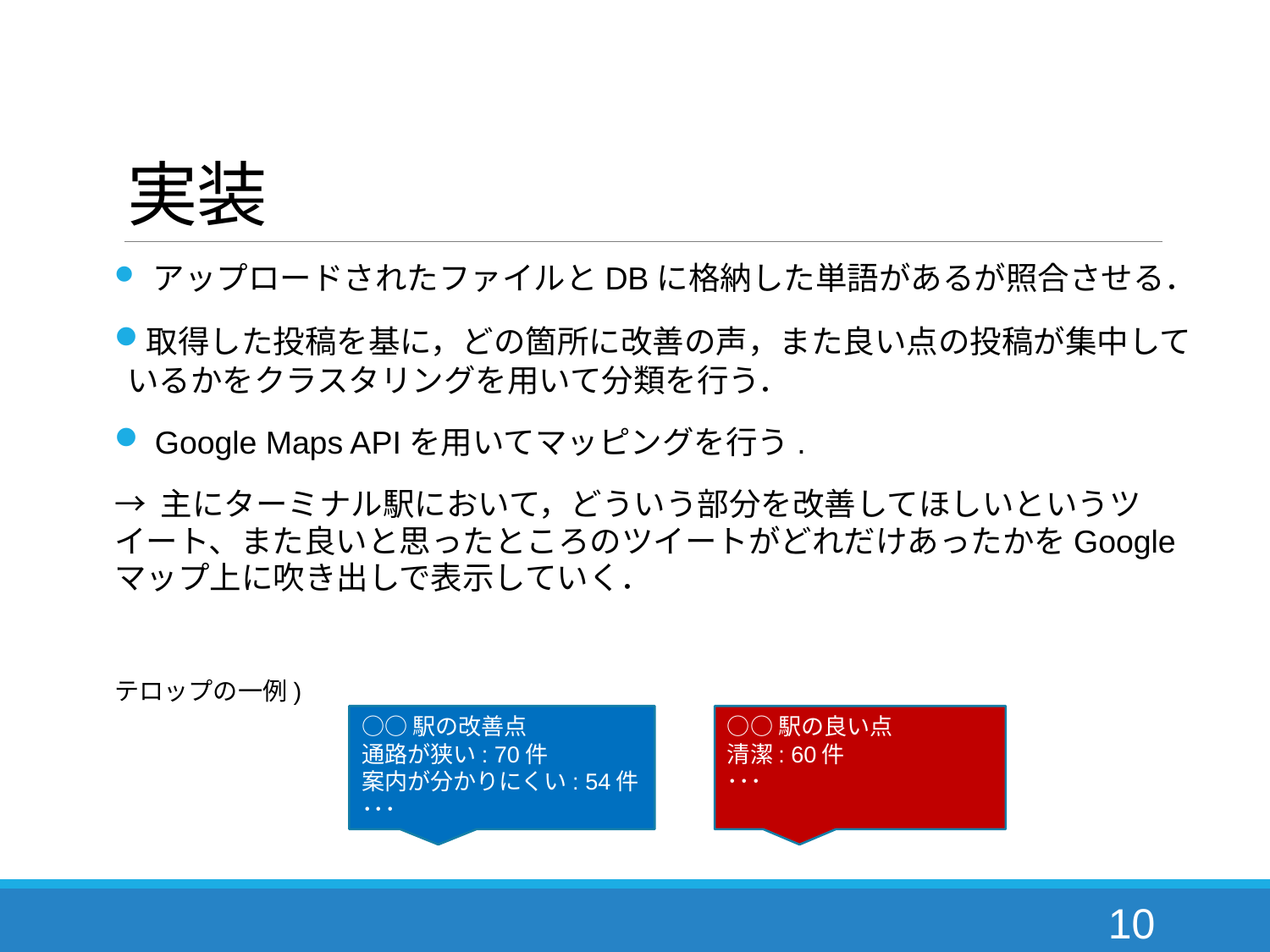

# 実装
 アップロードされたファイルとDBに格納した単語があるが照合させる．
取得した投稿を基に，どの箇所に改善の声，また良い点の投稿が集中しているかをクラスタリングを用いて分類を行う．
 Google Maps APIを用いてマッピングを行う.
→ 主にターミナル駅において，どういう部分を改善してほしいというツイート、また良いと思ったところのツイートがどれだけあったかをGoogleマップ上に吹き出しで表示していく．

テロップの一例)

○○駅の良い点
清潔: 60件
･･･
○○駅の改善点
通路が狭い: 70件
案内が分かりにくい: 54件
･･･
10